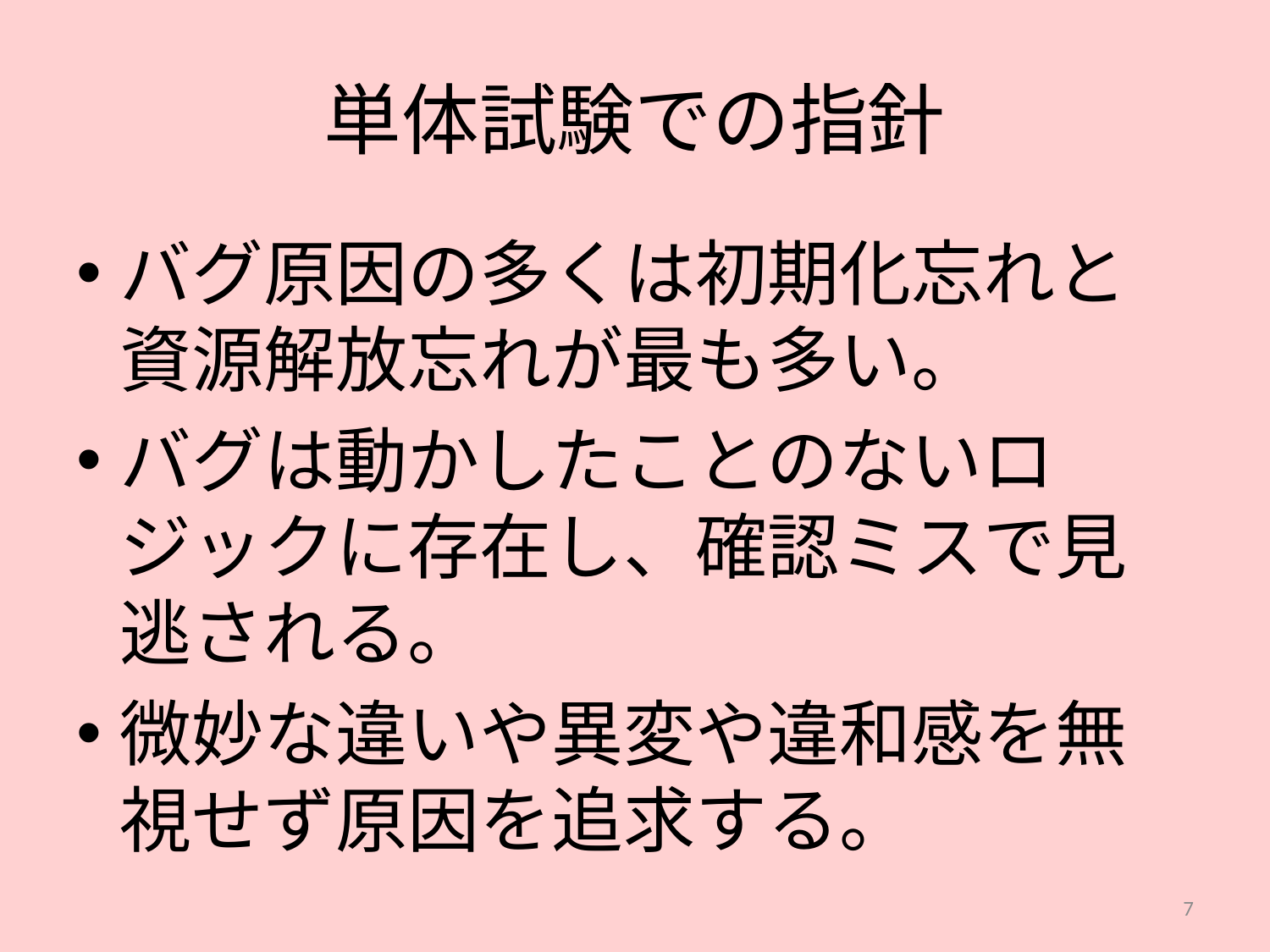

# 単体試験での指針
バグ原因の多くは初期化忘れと資源解放忘れが最も多い。
バグは動かしたことのないロジックに存在し、確認ミスで見逃される。
微妙な違いや異変や違和感を無視せず原因を追求する。
7